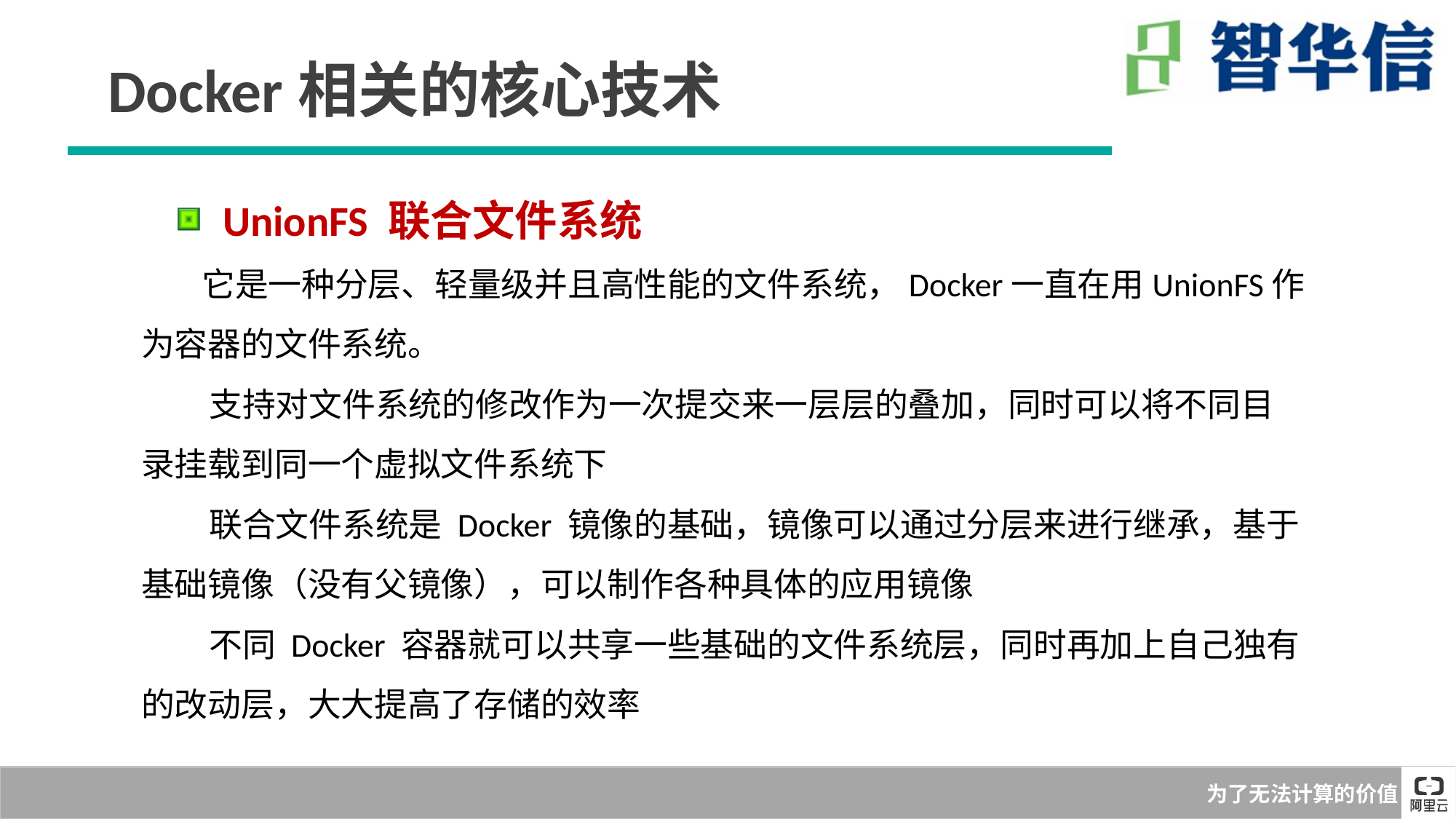

Docker相关的核心技术
  UnionFS 联合文件系统
       它是一种分层、轻量级并且高性能的文件系统，Docker一直在用UnionFS作为容器的文件系统。
        支持对文件系统的修改作为一次提交来一层层的叠加，同时可以将不同目录挂载到同一个虚拟文件系统下
        联合文件系统是 Docker 镜像的基础，镜像可以通过分层来进行继承，基于基础镜像（没有父镜像），可以制作各种具体的应用镜像
        不同 Docker 容器就可以共享一些基础的文件系统层，同时再加上自己独有的改动层，大大提高了存储的效率